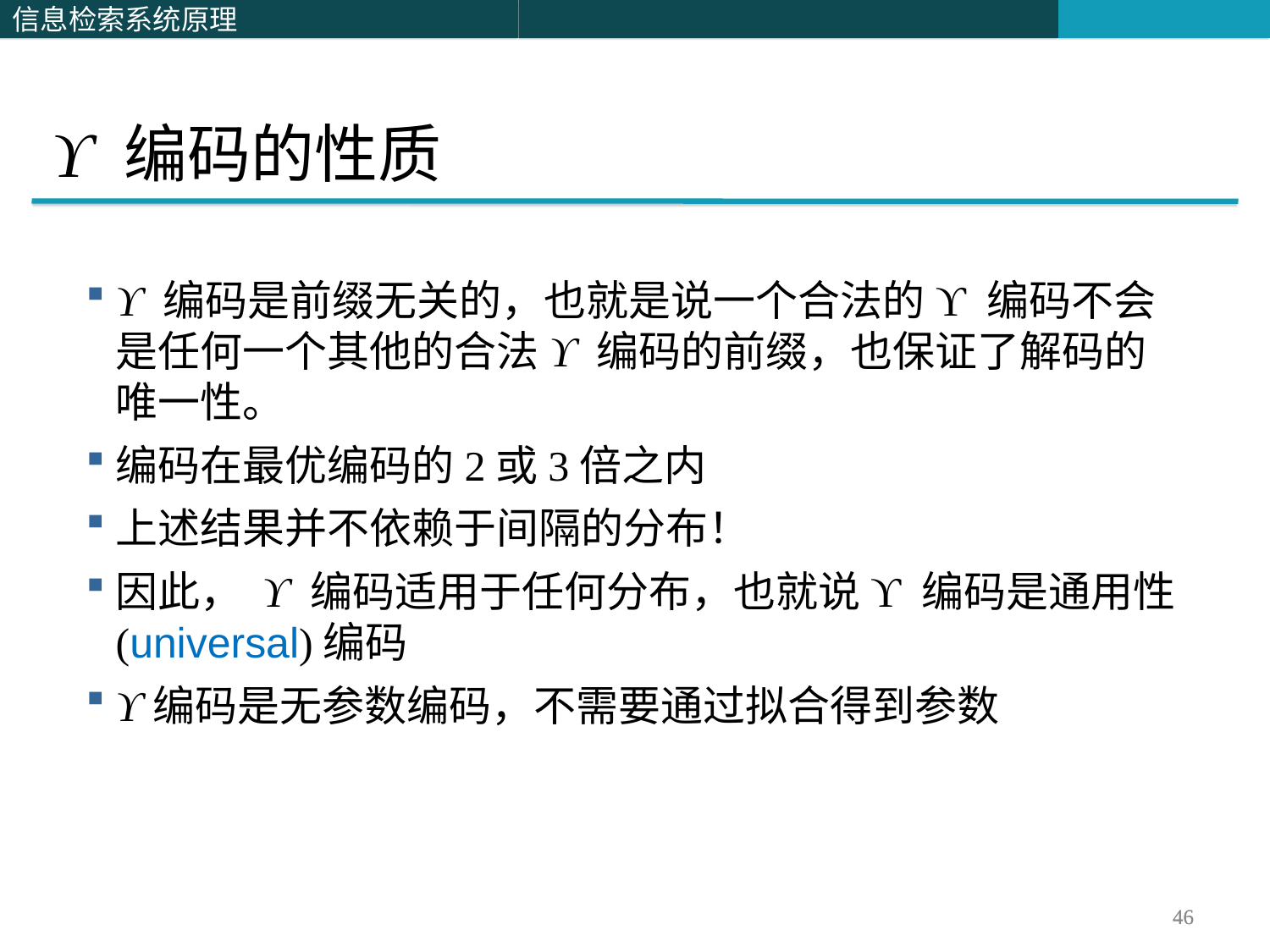

ϒ 编码的性质
ϒ 编码是前缀无关的，也就是说一个合法的ϒ 编码不会是任何一个其他的合法ϒ 编码的前缀，也保证了解码的唯一性。
编码在最优编码的2或3倍之内
上述结果并不依赖于间隔的分布！
因此， ϒ 编码适用于任何分布，也就说ϒ 编码是通用性(universal)编码
ϒ编码是无参数编码，不需要通过拟合得到参数
46
46